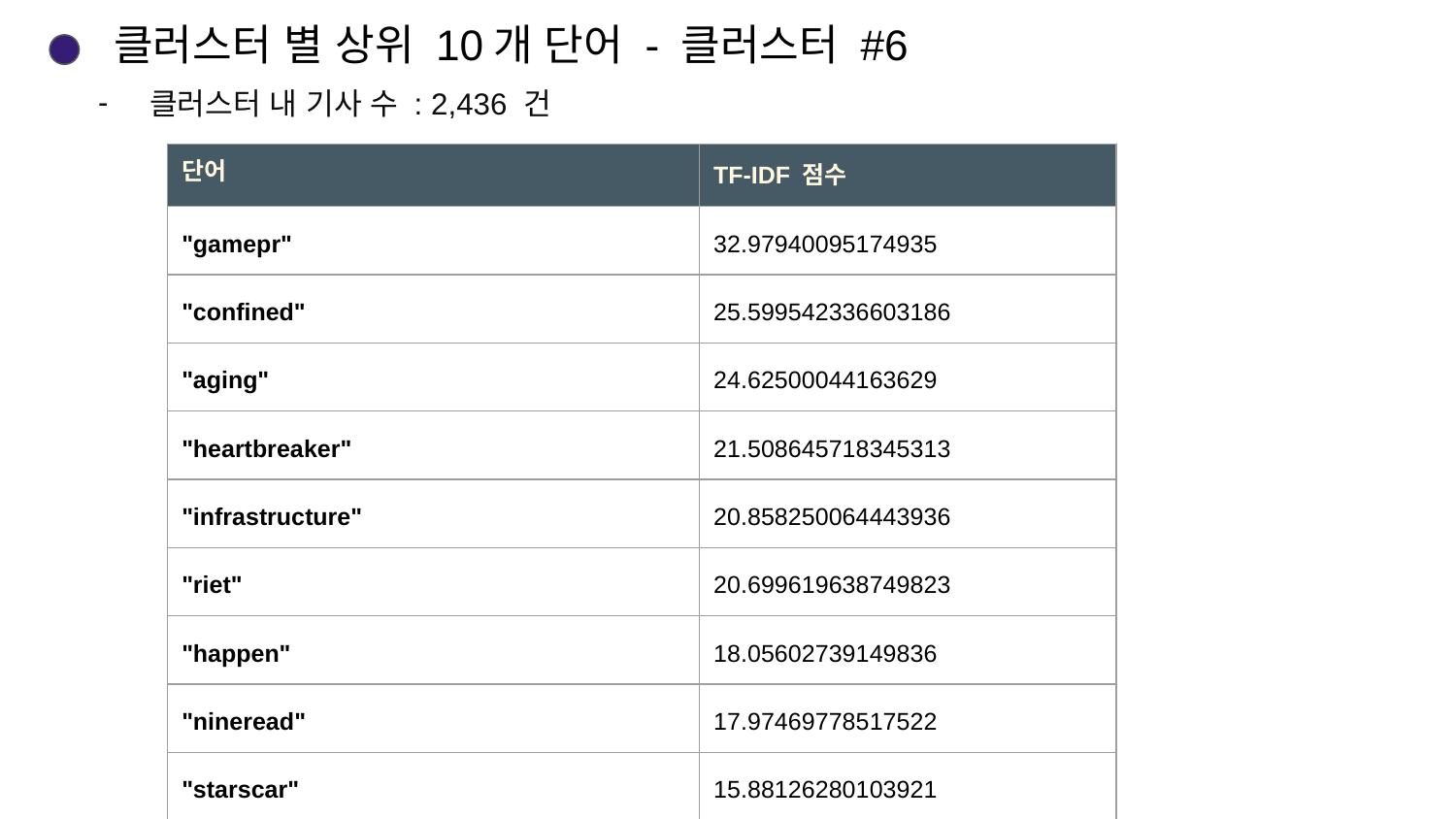

# 클러스터 별 상위 10개 단어 - 클러스터 #6

클러스터 내 기사 수 : 2,436 건
| 단어 | TF-IDF 점수 |
| --- | --- |
| "gamepr" | 32.97940095174935 |
| "confined" | 25.599542336603186 |
| "aging" | 24.62500044163629 |
| "heartbreaker" | 21.508645718345313 |
| "infrastructure" | 20.858250064443936 |
| "riet" | 20.699619638749823 |
| "happen" | 18.05602739149836 |
| "nineread" | 17.97469778517522 |
| "starscar" | 15.88126280103921 |
| "prodigieshistory" | 14.42247452175076 |